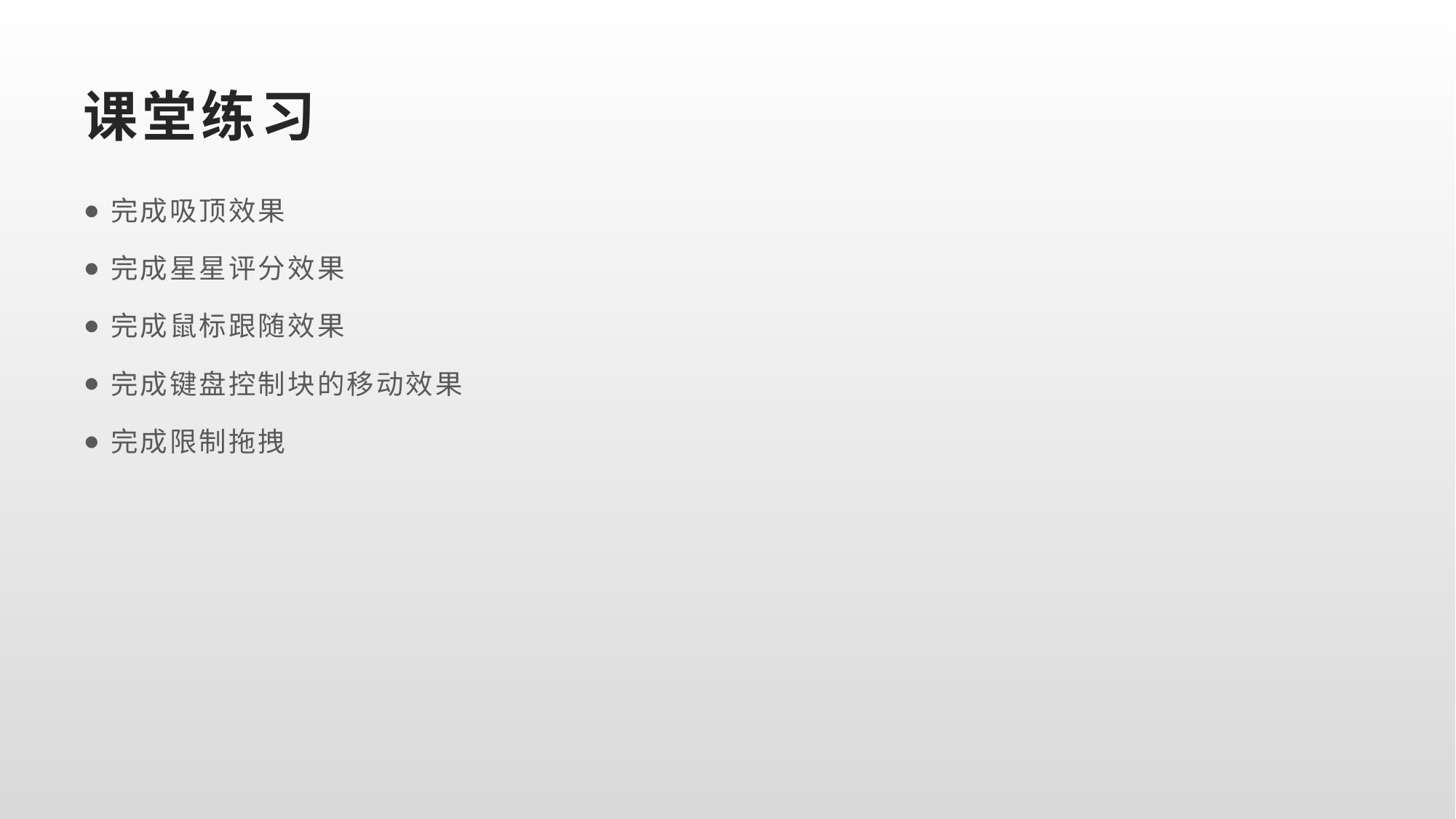

# 课堂练习
完成吸顶效果
完成星星评分效果
完成鼠标跟随效果
完成键盘控制块的移动效果
完成限制拖拽